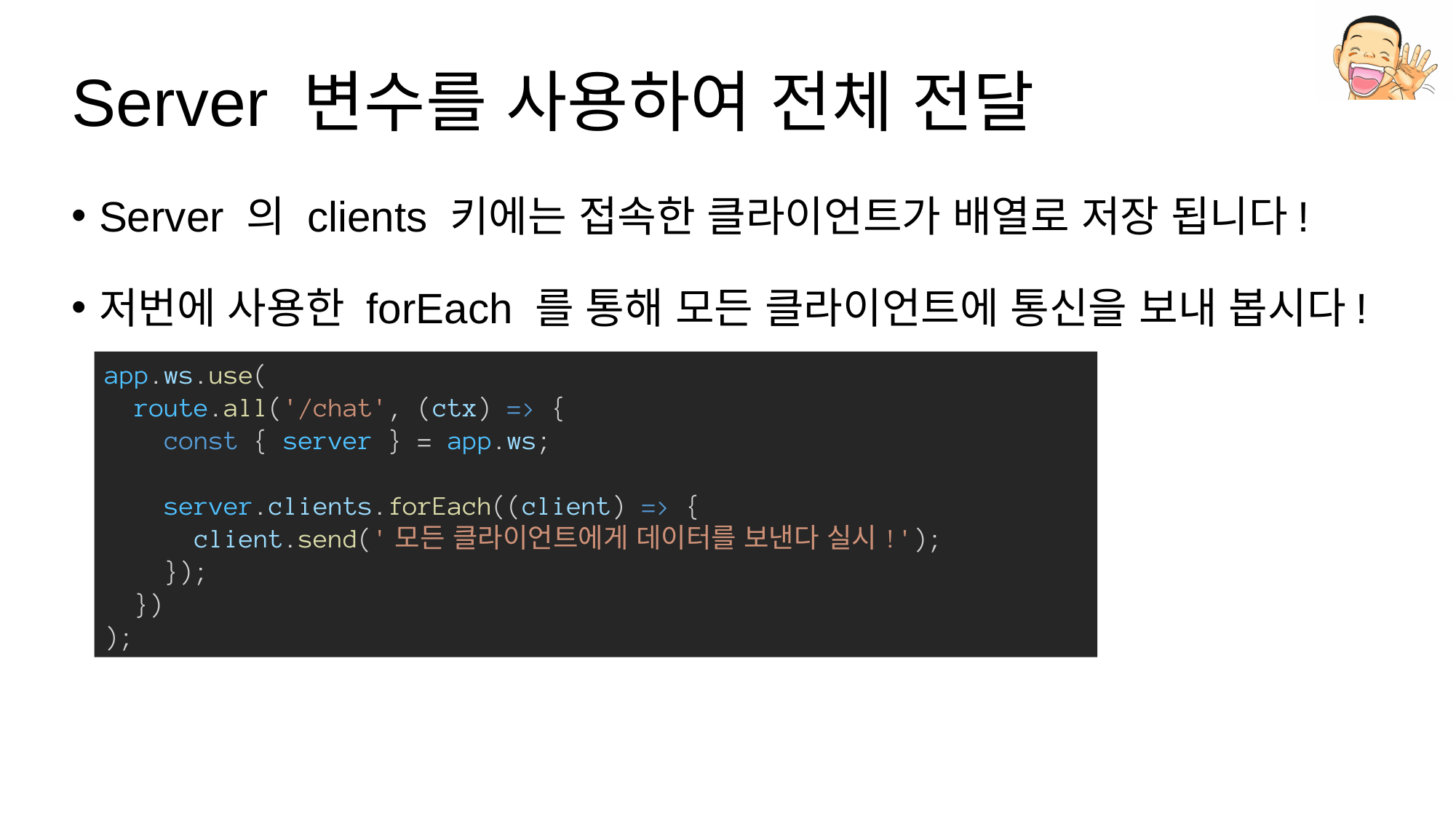

# Server 변수를 사용하여 전체 전달
Server 의 clients 키에는 접속한 클라이언트가 배열로 저장 됩니다!
저번에 사용한 forEach 를 통해 모든 클라이언트에 통신을 보내 봅시다!

app.ws.use(
  route.all('/chat', (ctx) => {
    const { server } = app.ws;
    server.clients.forEach((client) => {
      client.send('모든 클라이언트에게 데이터를 보낸다 실시!');
    });
  })
);